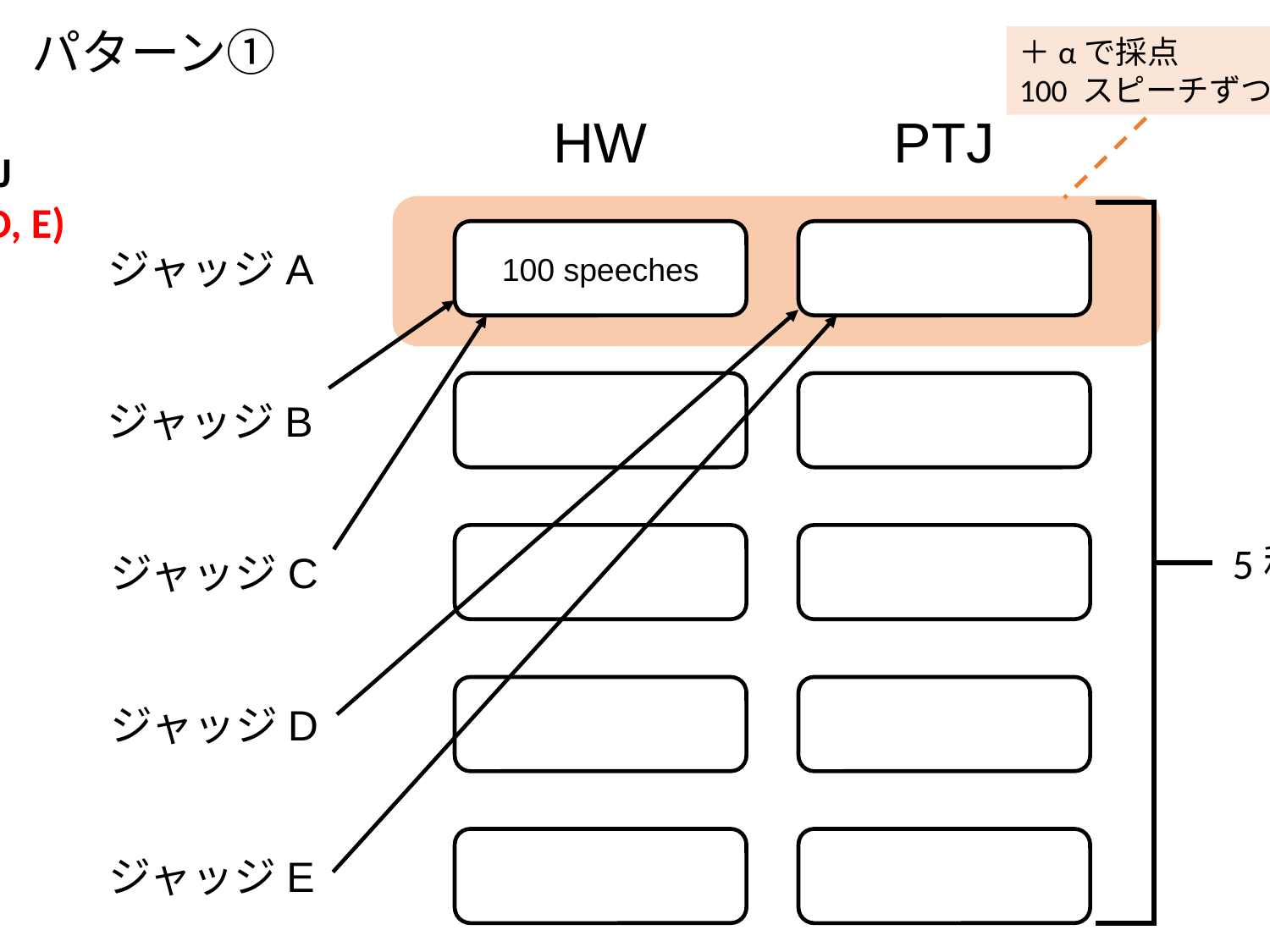

パターン①
＋αで採点
100 スピーチずつ
HW
PTJ
    HW  ,    PTJ
(A,B,C), (A, D, E)

ー N = (100, 100)

100 speeches

ジャッジA

ジャッジB

5種類ずつ
ジャッジC

ジャッジD

ジャッジE